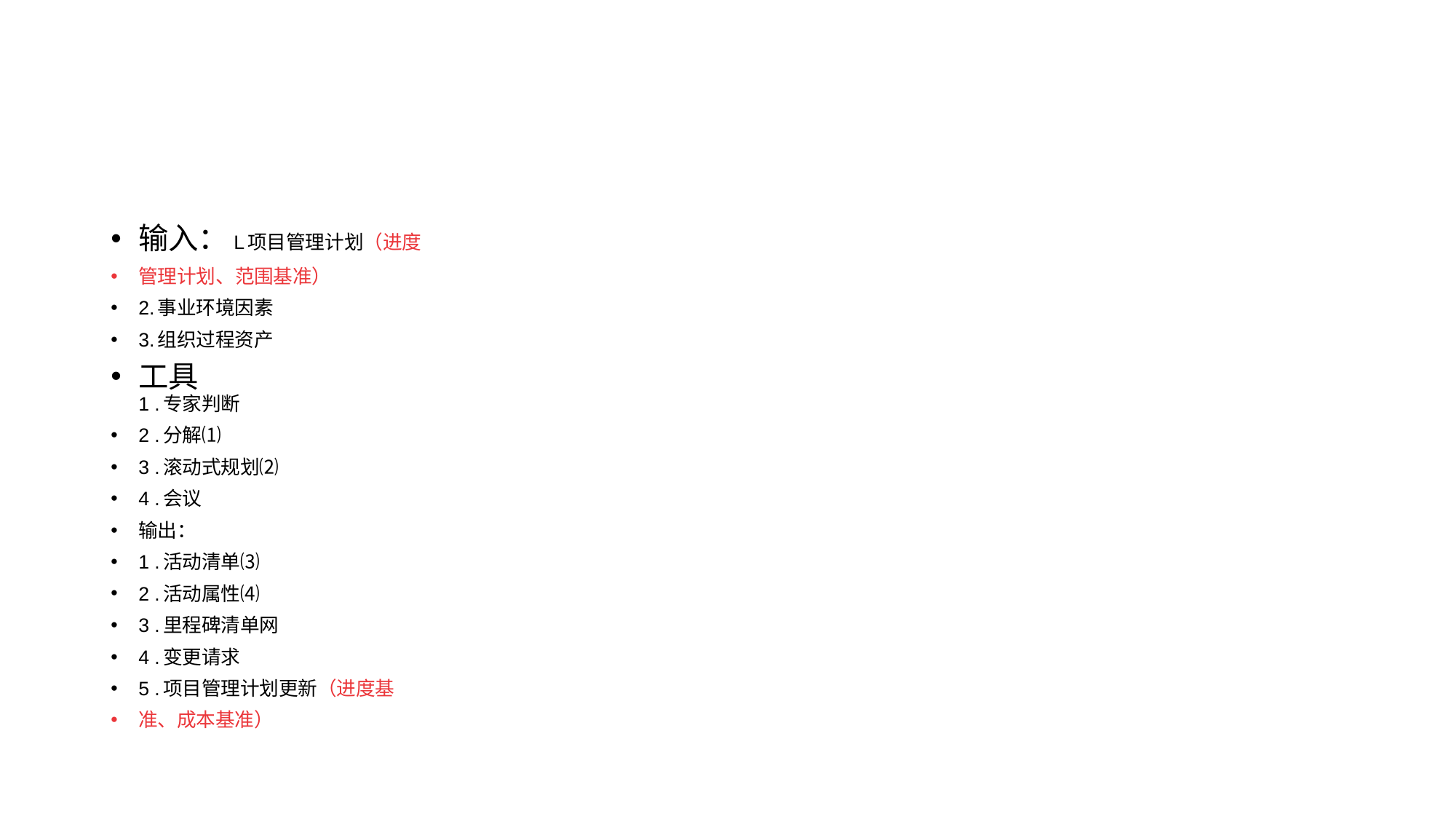

#
输入：L项目管理计划（进度
管理计划、范围基准）
2.事业环境因素
3.组织过程资产
工具
1 .专家判断
2 .分解⑴
3 .滚动式规划⑵
4 .会议
输出：
1 .活动清单⑶
2 .活动属性⑷
3 .里程碑清单网
4 .变更请求
5 .项目管理计划更新（进度基
准、成本基准）